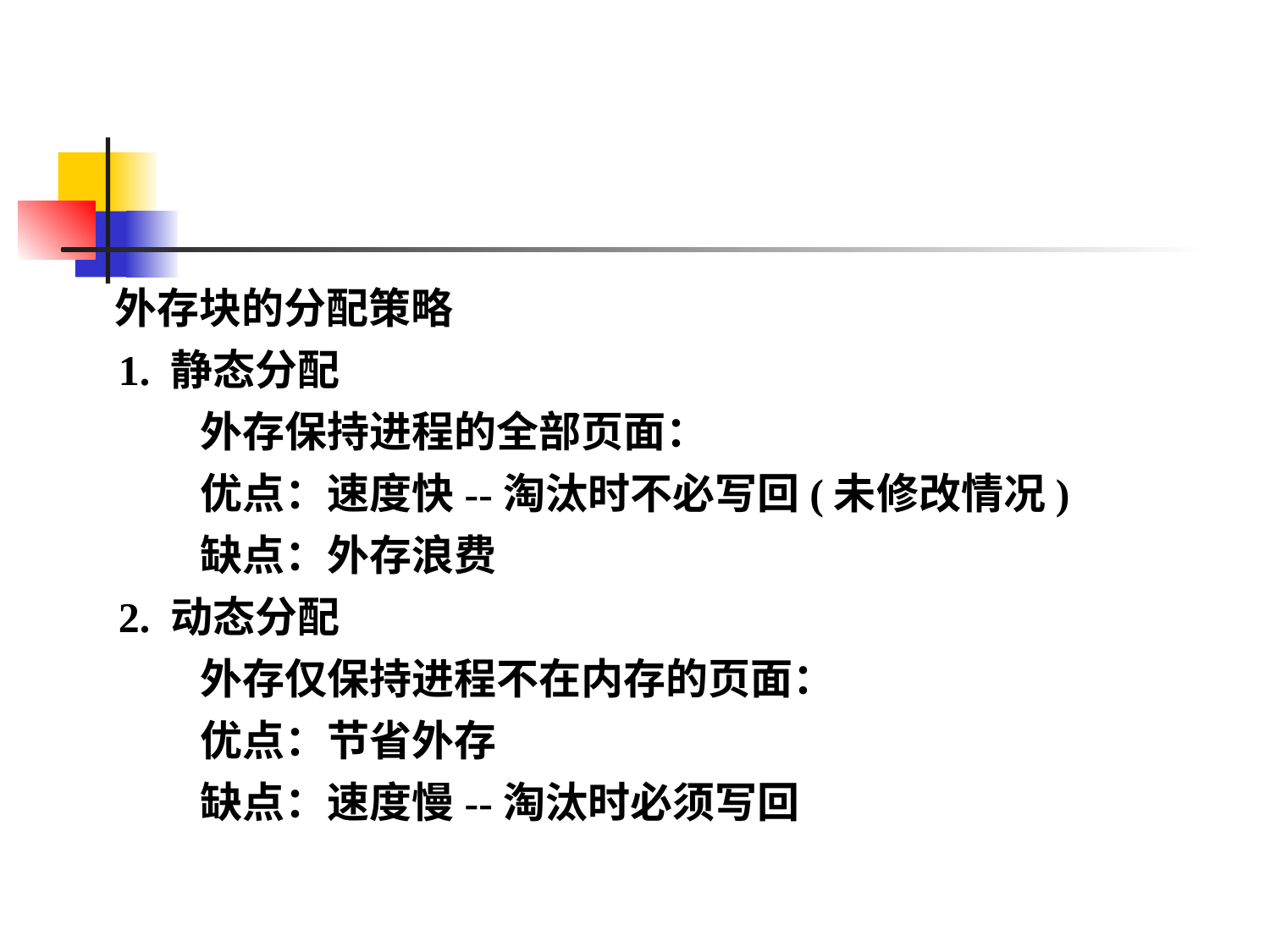

外存块的分配策略
    1. 静态分配
            外存保持进程的全部页面：
            优点：速度快--淘汰时不必写回(未修改情况)
            缺点：外存浪费
    2. 动态分配
            外存仅保持进程不在内存的页面：
            优点：节省外存
            缺点：速度慢--淘汰时必须写回